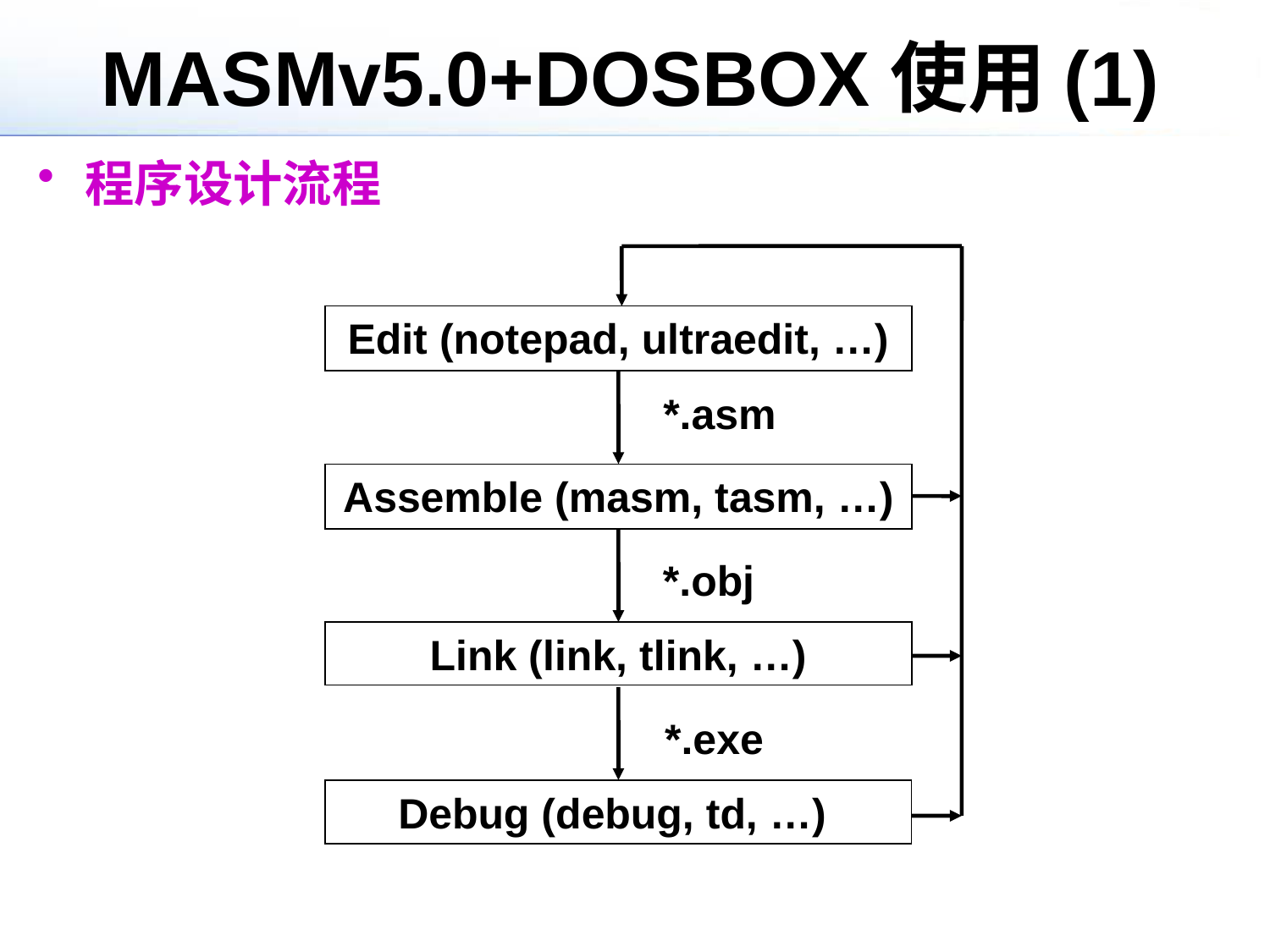

# MASMv5.0+DOSBOX使用(1)
程序设计流程

Edit (notepad, ultraedit, …)
Assemble (masm, tasm, …)
Link (link, tlink, …)
Debug (debug, td, …)

*.asm

*.obj

*.exe